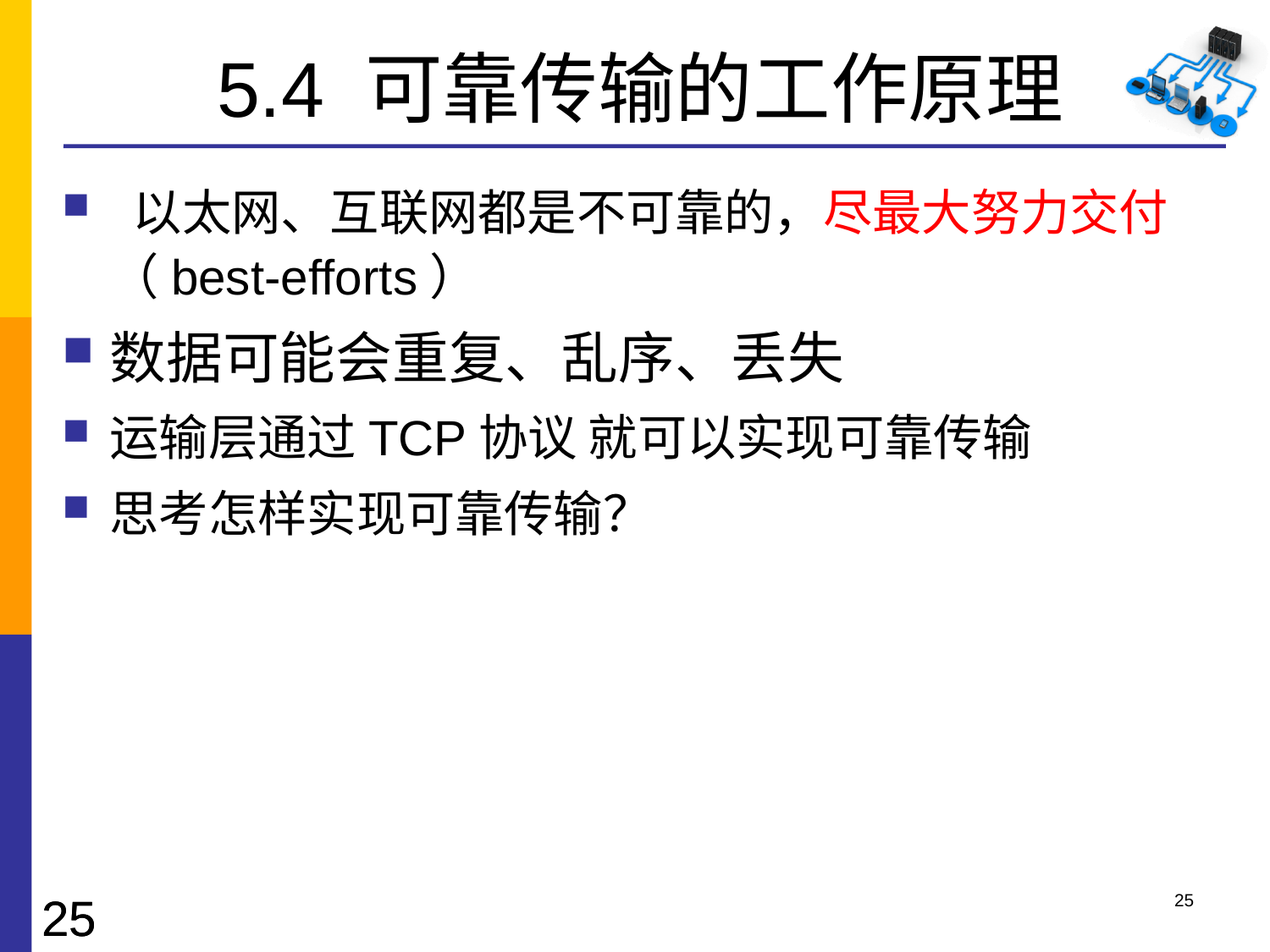

5.4 可靠传输的工作原理
 以太网、互联网都是不可靠的，尽最大努力交付（best-efforts）
数据可能会重复、乱序、丢失
运输层通过TCP协议 就可以实现可靠传输
思考怎样实现可靠传输？
25
25
25